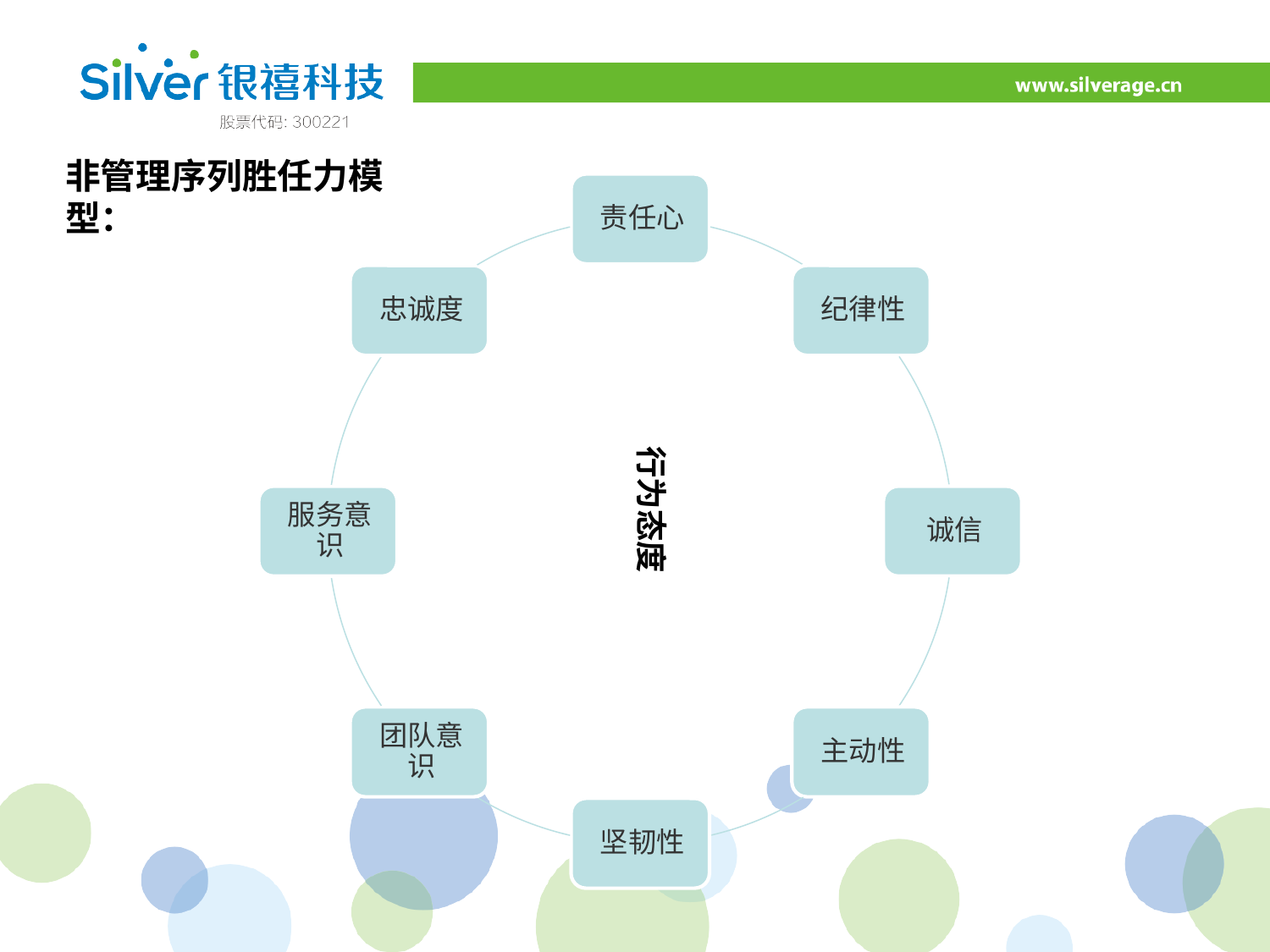

非管理序列胜任力模型：
责任心
纪律性
诚信
主动性
坚韧性
团队意识
服务意识
忠诚度
行为态度